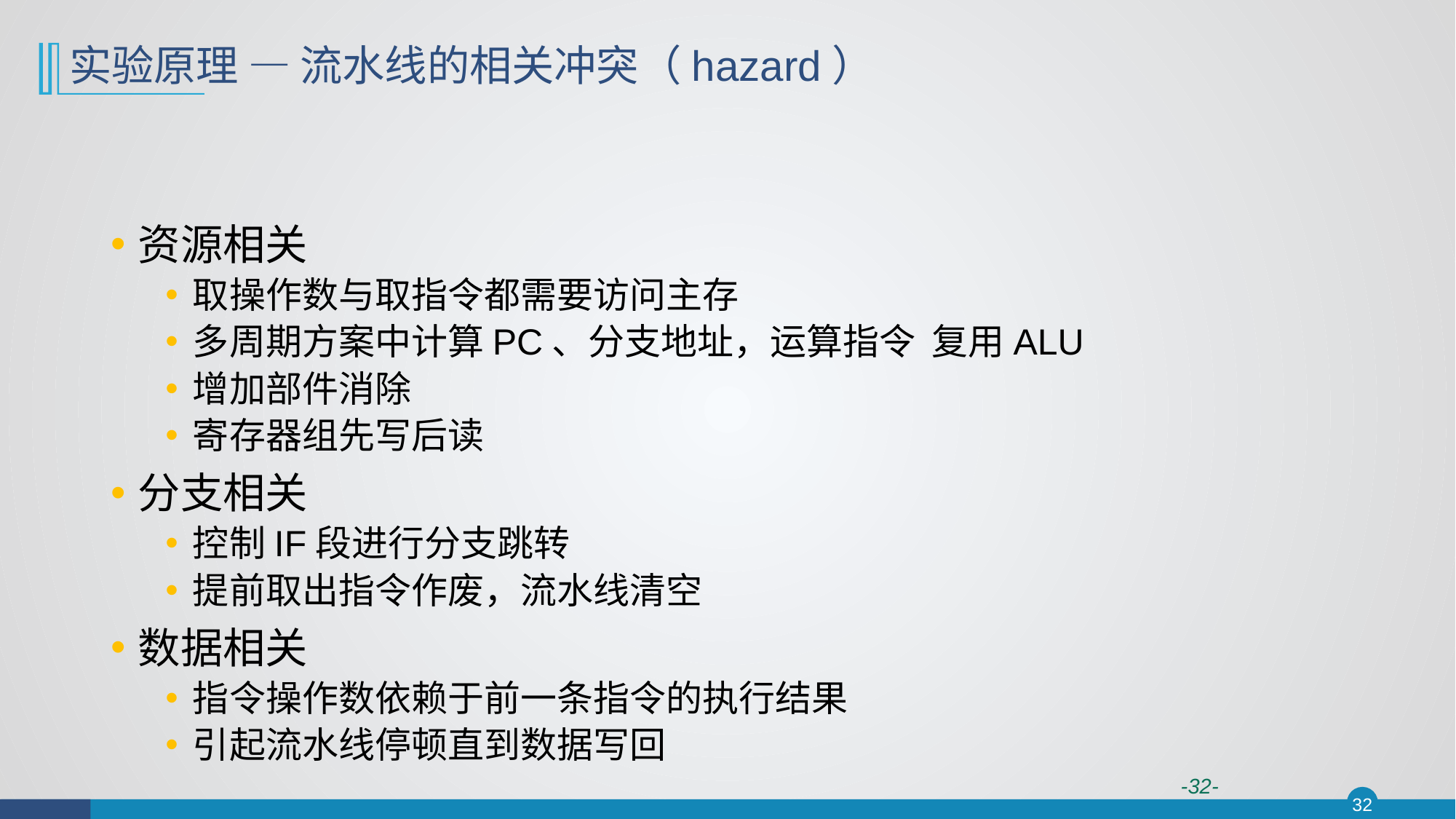

# 实验原理 — 流水线的相关冲突（hazard）
资源相关
取操作数与取指令都需要访问主存
多周期方案中计算PC、分支地址，运算指令  复用ALU
增加部件消除
寄存器组先写后读
分支相关
控制IF段进行分支跳转
提前取出指令作废，流水线清空
数据相关
指令操作数依赖于前一条指令的执行结果
引起流水线停顿直到数据写回

 -32-